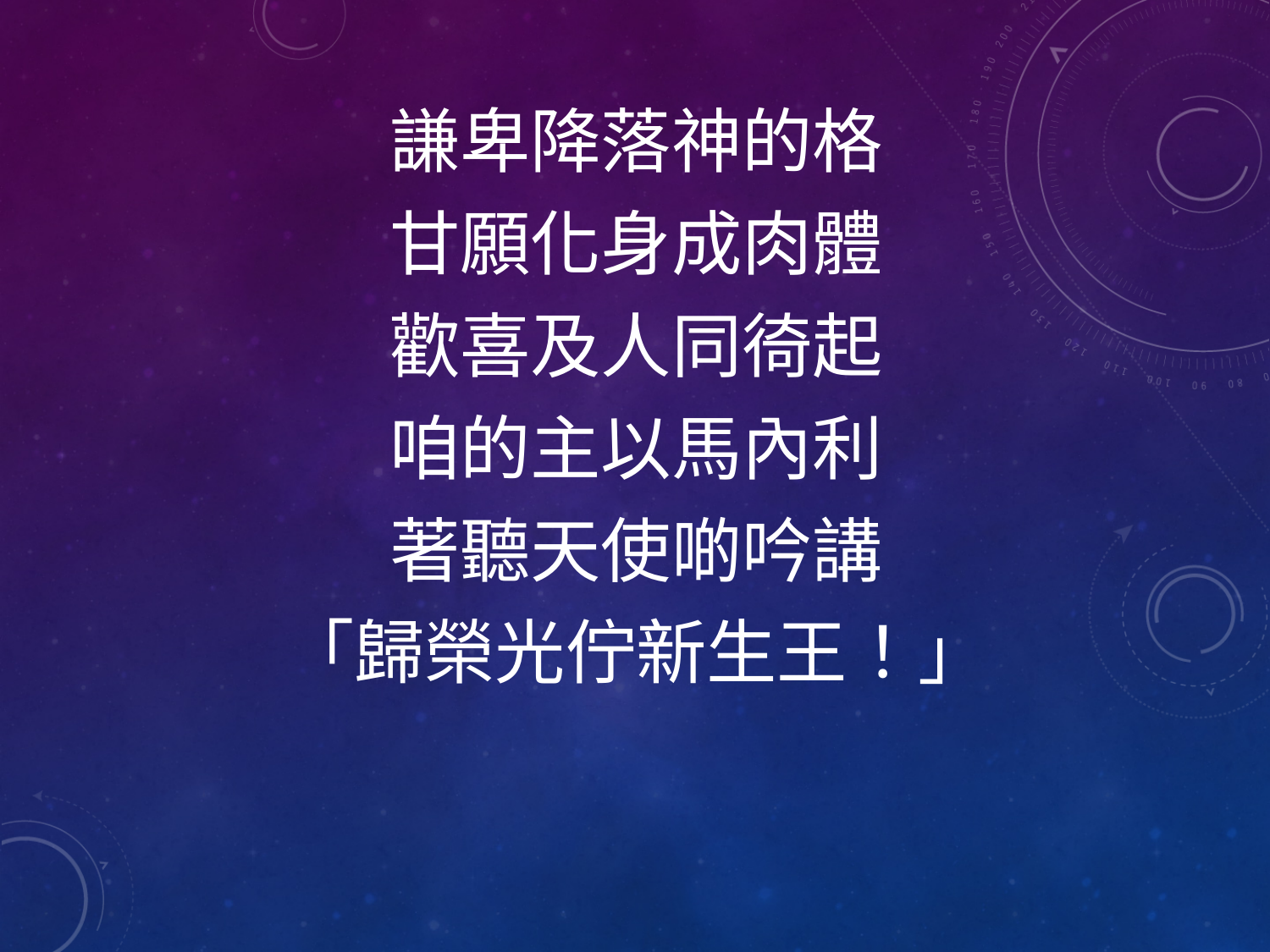

謙卑降落神的格
甘願化身成肉體
歡喜及人同徛起
咱的主以馬內利
著聽天使啲吟講
「歸榮光佇新生王！」